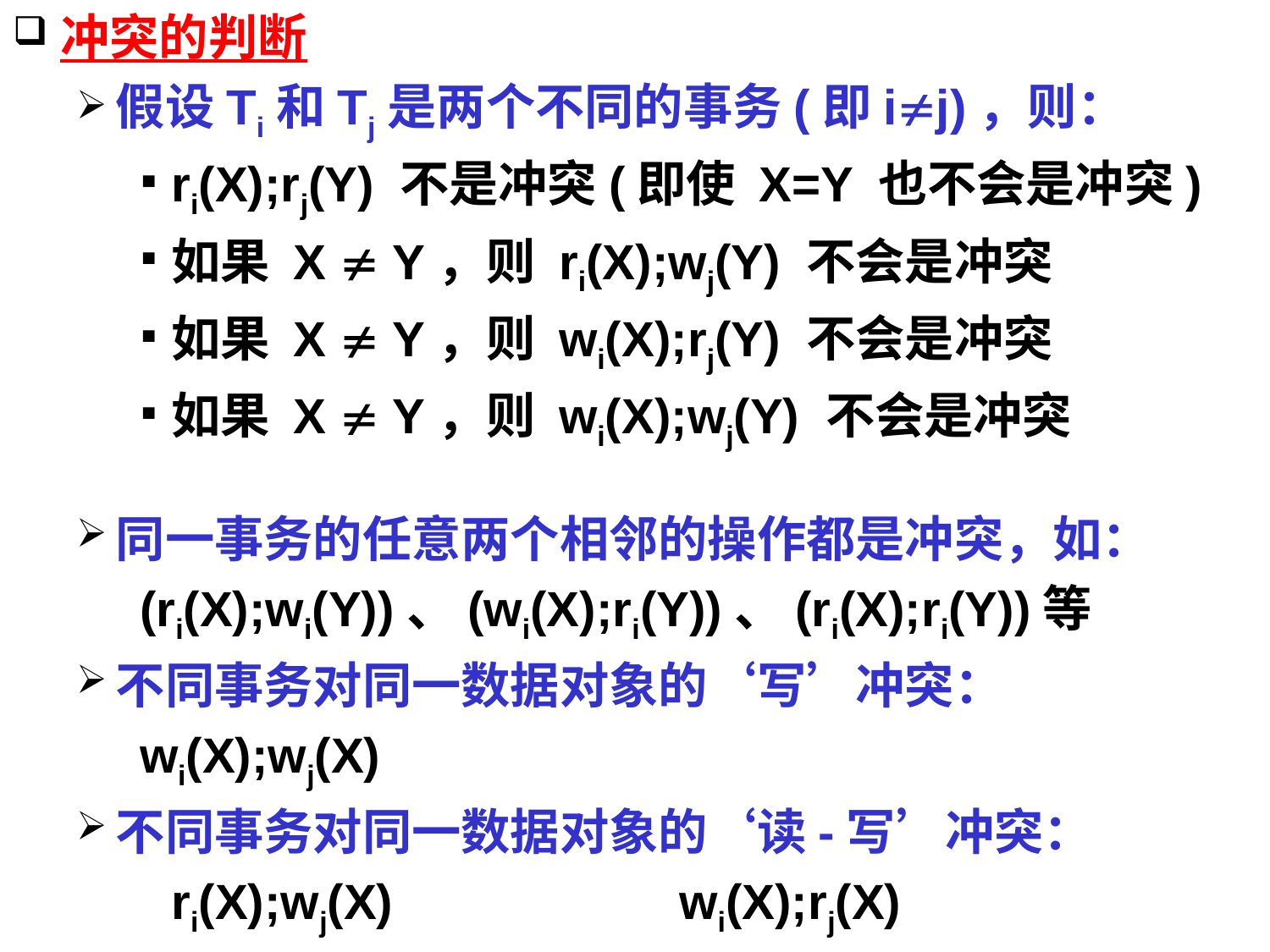

# 冲突的判断
假设Ti和Tj是两个不同的事务(即i≠j)，则：
ri(X);rj(Y) 不是冲突(即使 X=Y 也不会是冲突)
如果 X ≠ Y，则 ri(X);wj(Y) 不会是冲突
如果 X ≠ Y，则 wi(X);rj(Y) 不会是冲突
如果 X ≠ Y，则 wi(X);wj(Y) 不会是冲突

同一事务的任意两个相邻的操作都是冲突，如：
(ri(X);wi(Y))、(wi(X);ri(Y))、(ri(X);ri(Y))等
不同事务对同一数据对象的‘写’冲突：
wi(X);wj(X)
不同事务对同一数据对象的‘读-写’冲突：
	ri(X);wj(X)			wi(X);rj(X)
75